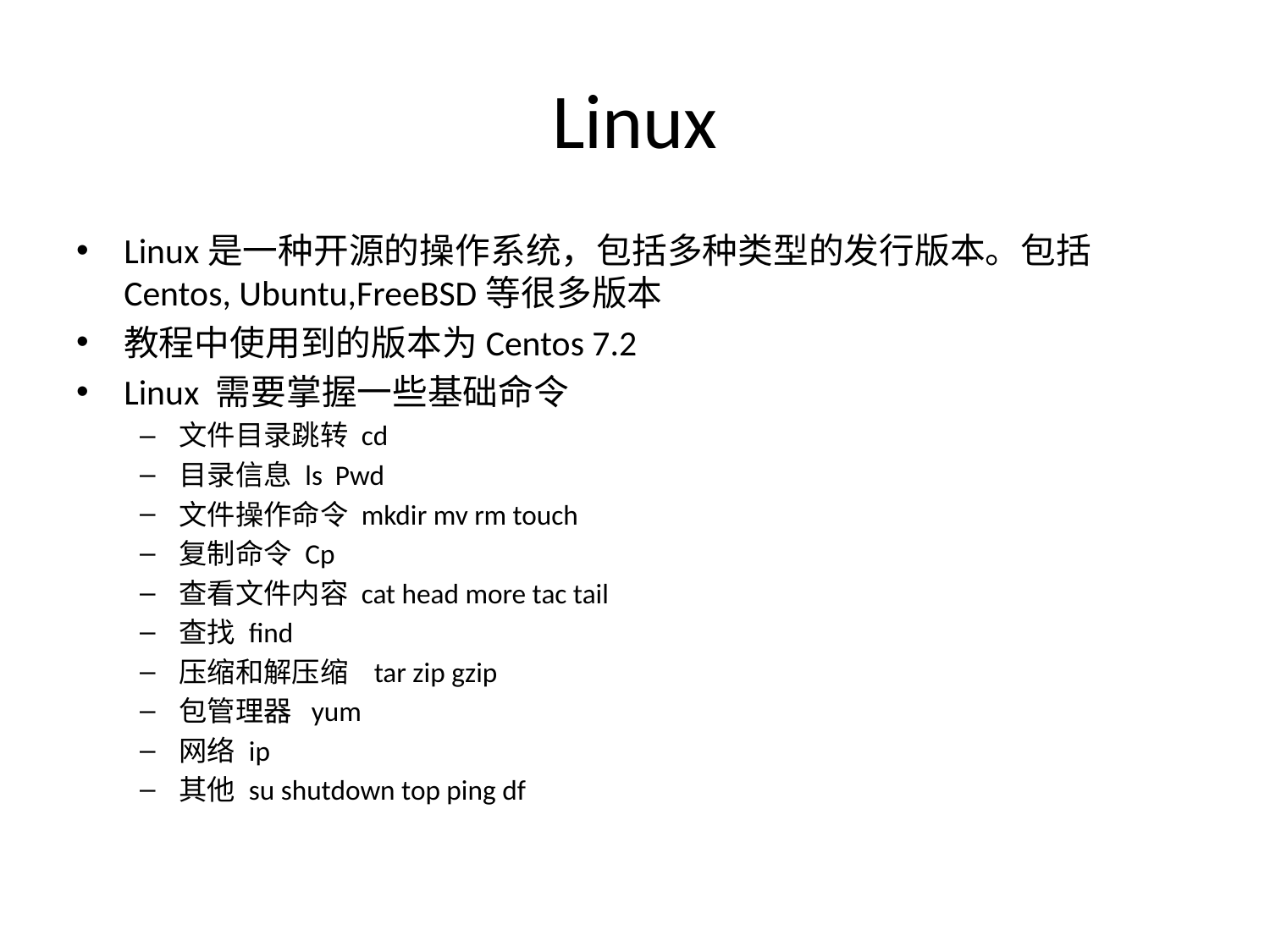

# Linux
Linux是一种开源的操作系统，包括多种类型的发行版本。包括Centos, Ubuntu,FreeBSD等很多版本
教程中使用到的版本为Centos 7.2
Linux 需要掌握一些基础命令
文件目录跳转 cd
目录信息 ls  Pwd
文件操作命令 mkdir mv rm touch
复制命令 Cp
查看文件内容 cat head more tac tail
查找 find
压缩和解压缩   tar zip gzip
包管理器  yum
网络 ip
其他 su shutdown top ping df